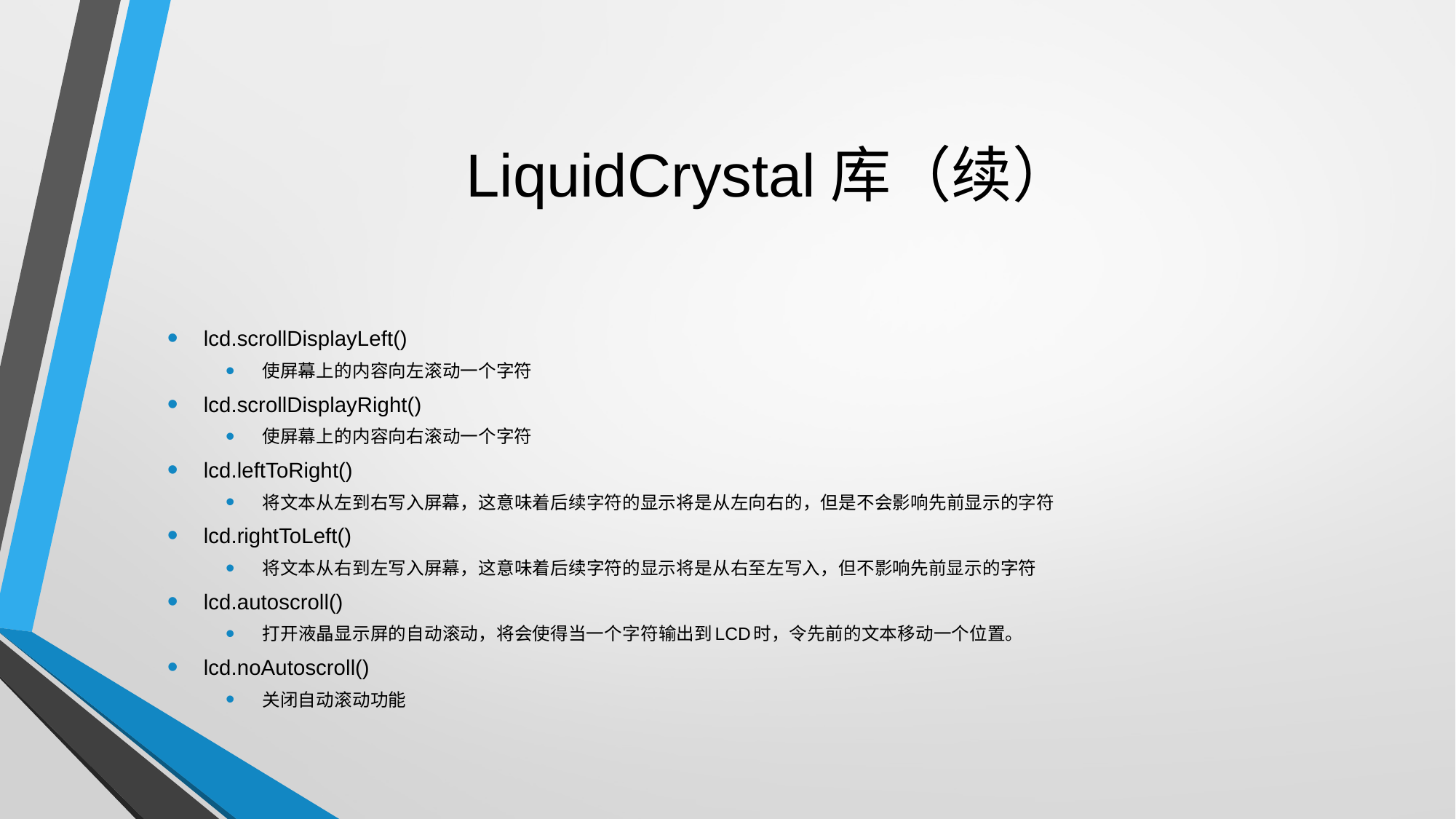

# LiquidCrystal库（续）
lcd.scrollDisplayLeft()
使屏幕上的内容向左滚动一个字符
lcd.scrollDisplayRight()
使屏幕上的内容向右滚动一个字符
lcd.leftToRight()
将文本从左到右写入屏幕，这意味着后续字符的显示将是从左向右的，但是不会影响先前显示的字符
lcd.rightToLeft()
将文本从右到左写入屏幕，这意味着后续字符的显示将是从右至左写入，但不影响先前显示的字符
lcd.autoscroll()
打开液晶显示屏的自动滚动，将会使得当一个字符输出到LCD时，令先前的文本移动一个位置。
lcd.noAutoscroll()
关闭自动滚动功能